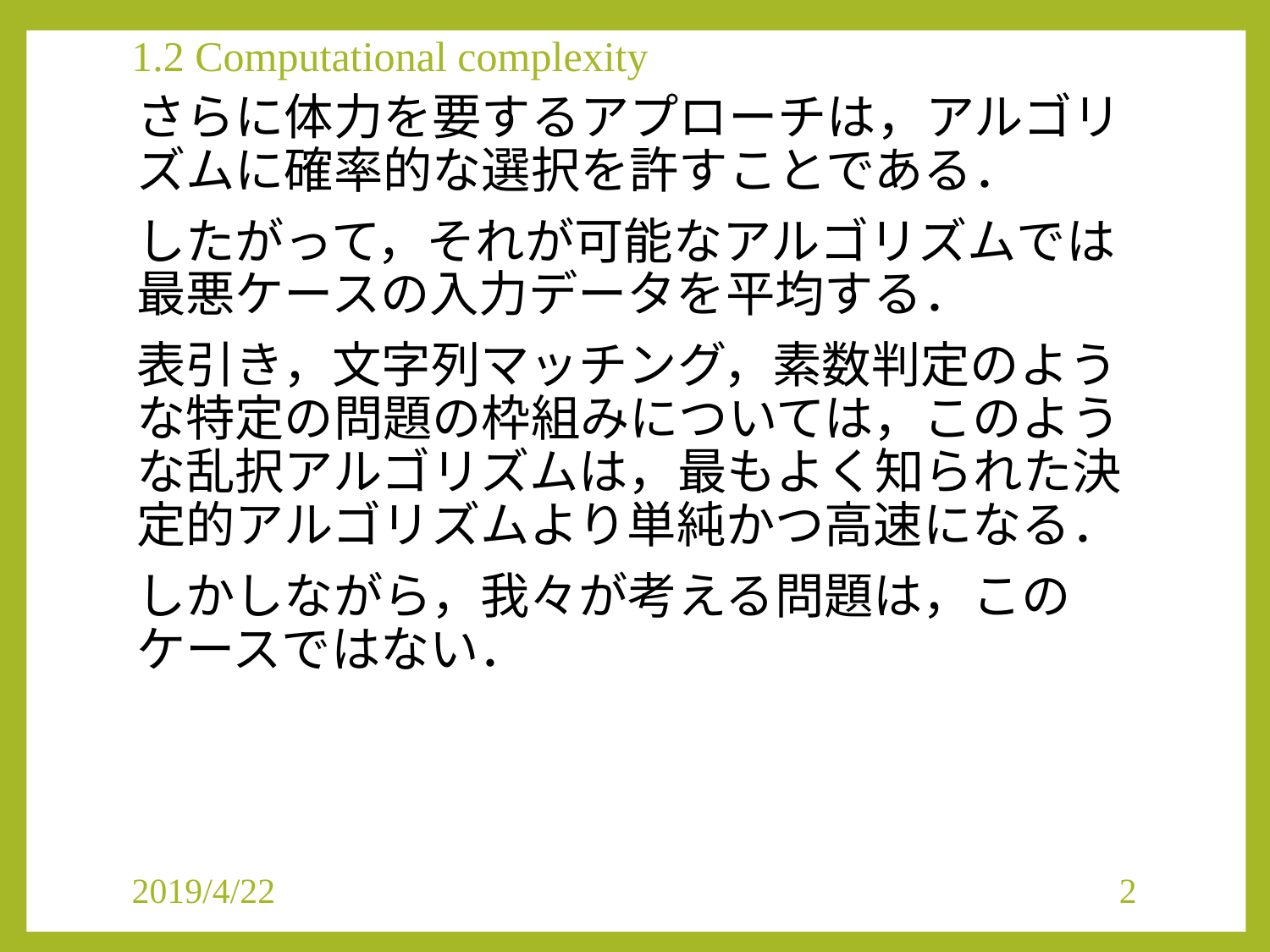

# 1.2 Computational complexity
さらに体力を要するアプローチは，アルゴリズムに確率的な選択を許すことである．
したがって，それが可能なアルゴリズムでは最悪ケースの入力データを平均する．
表引き，文字列マッチング，素数判定のような特定の問題の枠組みについては，このような乱択アルゴリズムは，最もよく知られた決定的アルゴリズムより単純かつ高速になる．
しかしながら，我々が考える問題は，このケースではない．

2019/4/22
2